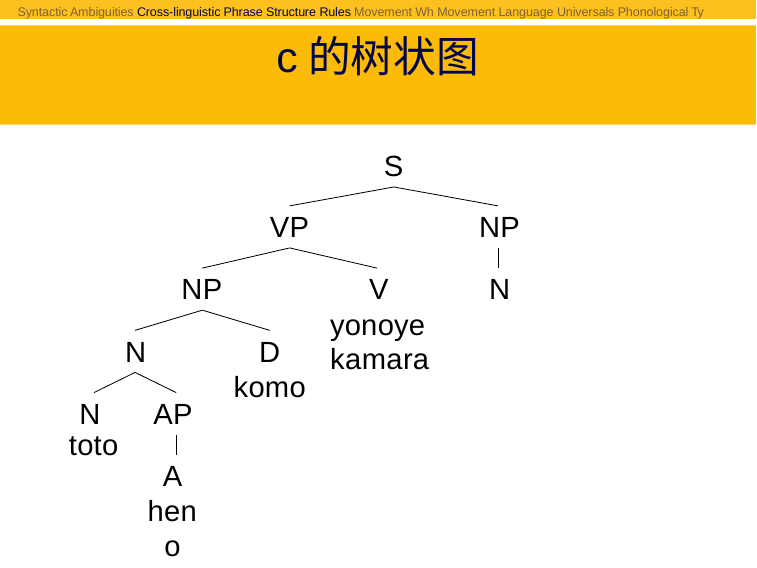

Syntactic Ambiguities Cross-linguistic Phrase Structure Rules Movement Wh Movement Language Universals Phonological Ty
# c的树状图
S

NP
V	N
yonoye	kamara
VP

NP

D
komo
N
N	AP
toto
A
heno